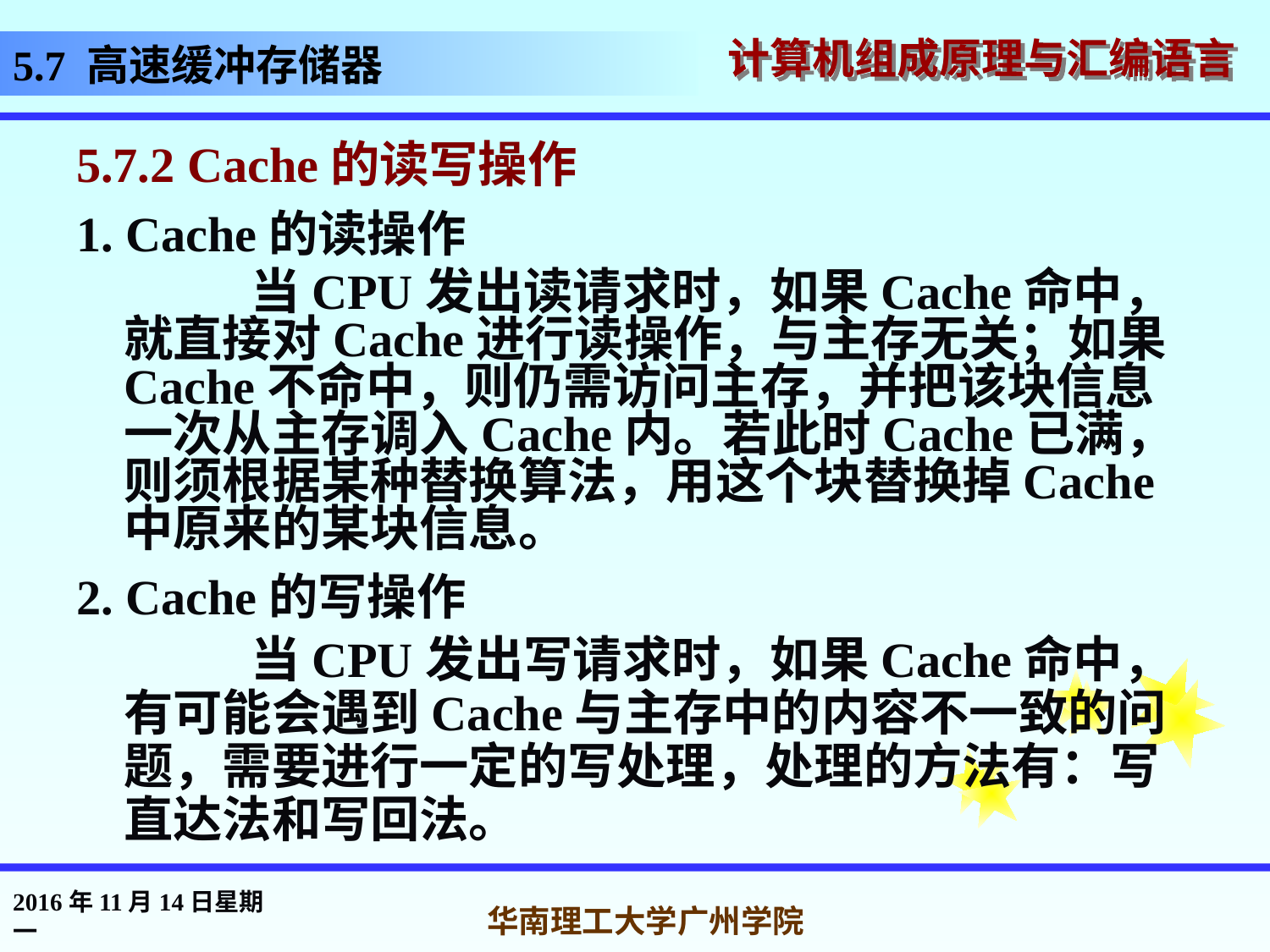

# 5.7 高速缓冲存储器
5.7.2 Cache的读写操作
1. Cache的读操作
		当CPU发出读请求时，如果Cache命中，就直接对Cache进行读操作，与主存无关；如果Cache不命中，则仍需访问主存，并把该块信息一次从主存调入Cache内。若此时Cache已满，则须根据某种替换算法，用这个块替换掉Cache中原来的某块信息。
2. Cache的写操作
		当CPU发出写请求时，如果Cache命中，有可能会遇到Cache与主存中的内容不一致的问题，需要进行一定的写处理，处理的方法有：写直达法和写回法。
2016年11月14日星期一
华南理工大学广州学院